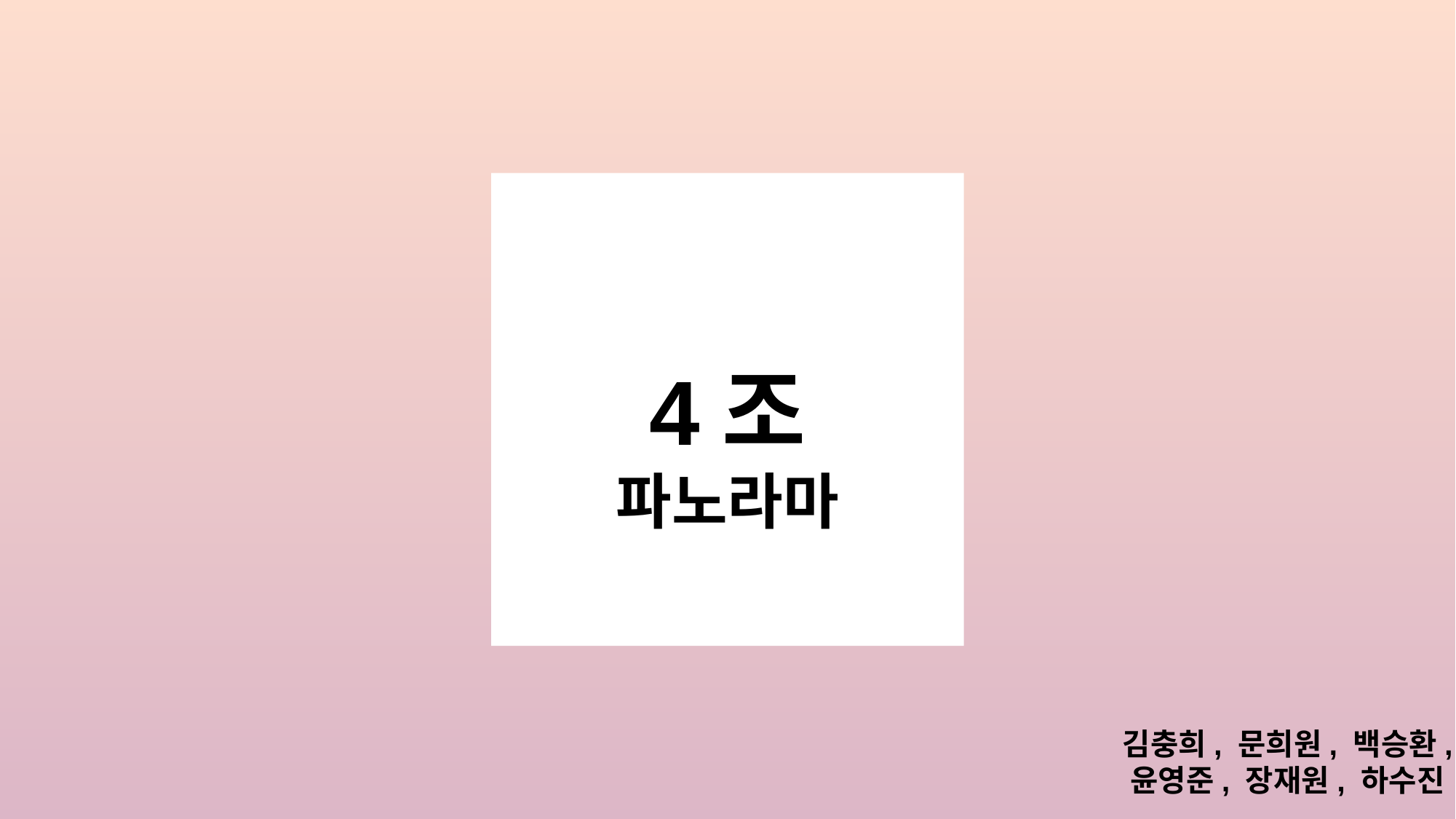

4조
파노라마
김충희, 문희원, 백승환, 윤영준, 장재원, 하수진